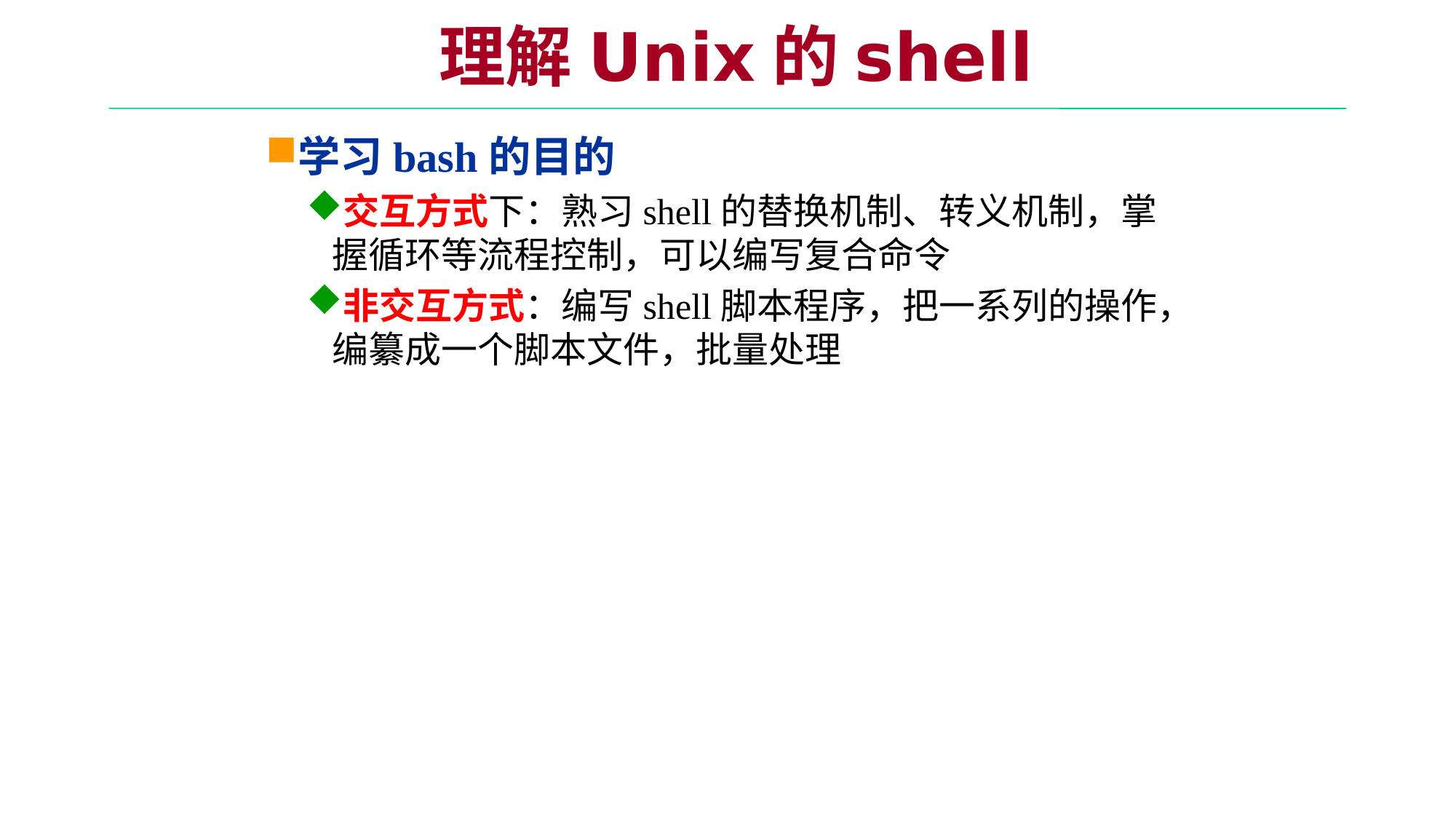

理解Unix的shell
学习bash的目的
交互方式下：熟习shell的替换机制、转义机制，掌握循环等流程控制，可以编写复合命令
非交互方式：编写shell脚本程序，把一系列的操作，编纂成一个脚本文件，批量处理